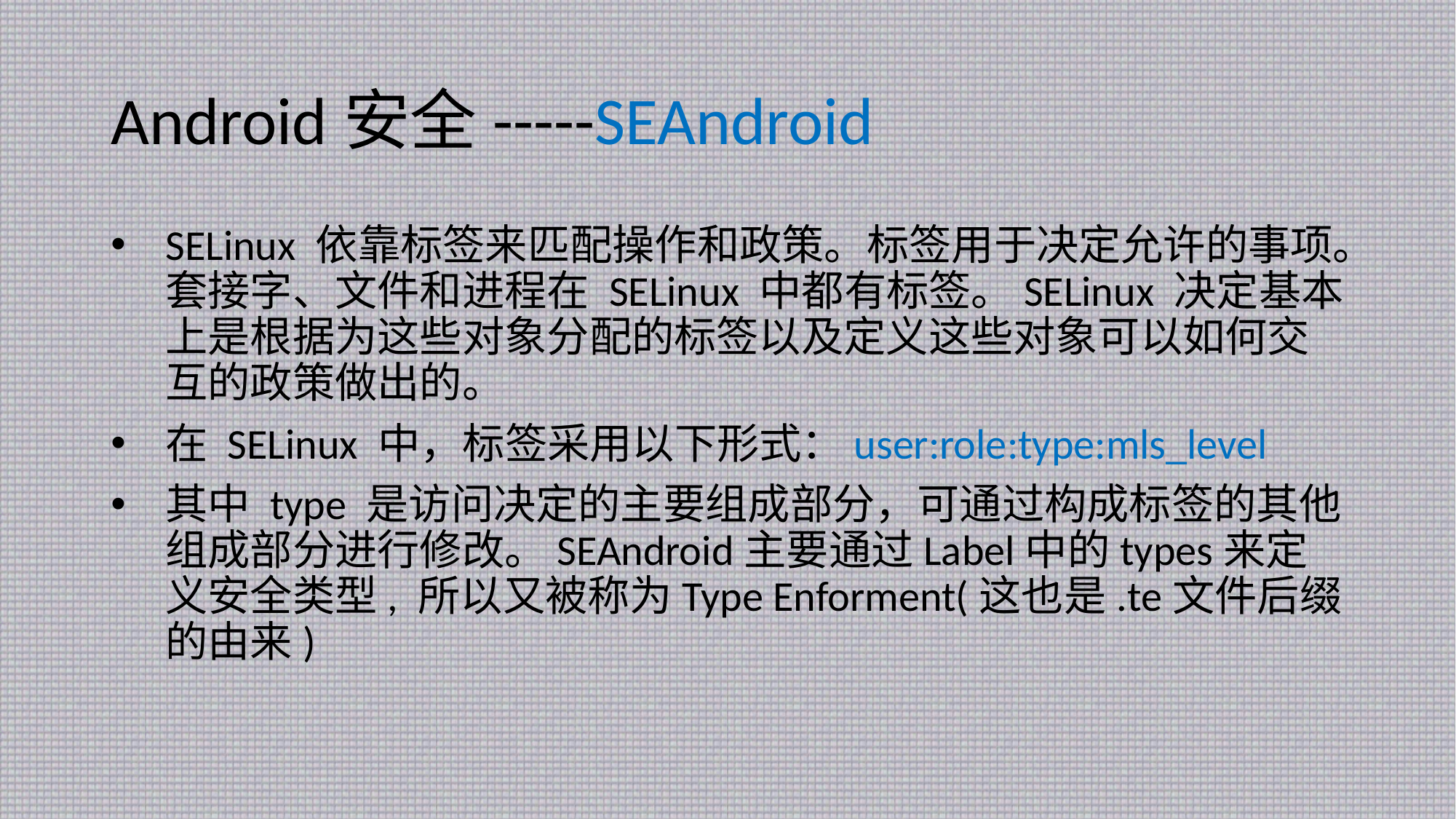

# Android安全-----SEAndroid
SELinux 依靠标签来匹配操作和政策。标签用于决定允许的事项。套接字、文件和进程在 SELinux 中都有标签。SELinux 决定基本上是根据为这些对象分配的标签以及定义这些对象可以如何交互的政策做出的。
在 SELinux 中，标签采用以下形式：user:role:type:mls_level
其中 type 是访问决定的主要组成部分，可通过构成标签的其他组成部分进行修改。SEAndroid主要通过Label中的types来定义安全类型, 所以又被称为Type Enforment(这也是.te文件后缀的由来)